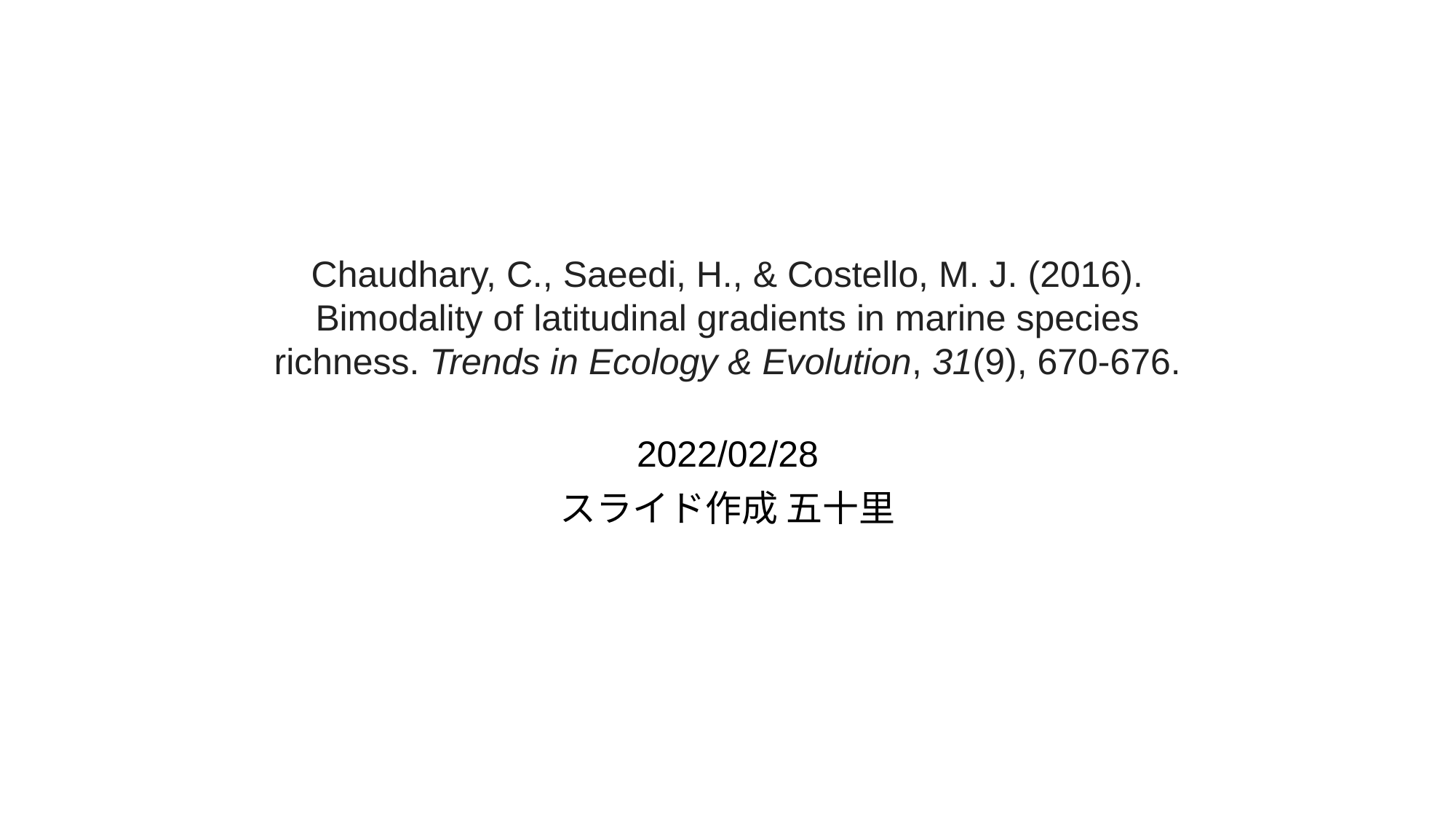

Chaudhary, C., Saeedi, H., & Costello, M. J. (2016).
Bimodality of latitudinal gradients in marine species richness. Trends in Ecology & Evolution, 31(9), 670-676.
2022/02/28
スライド作成 五十里